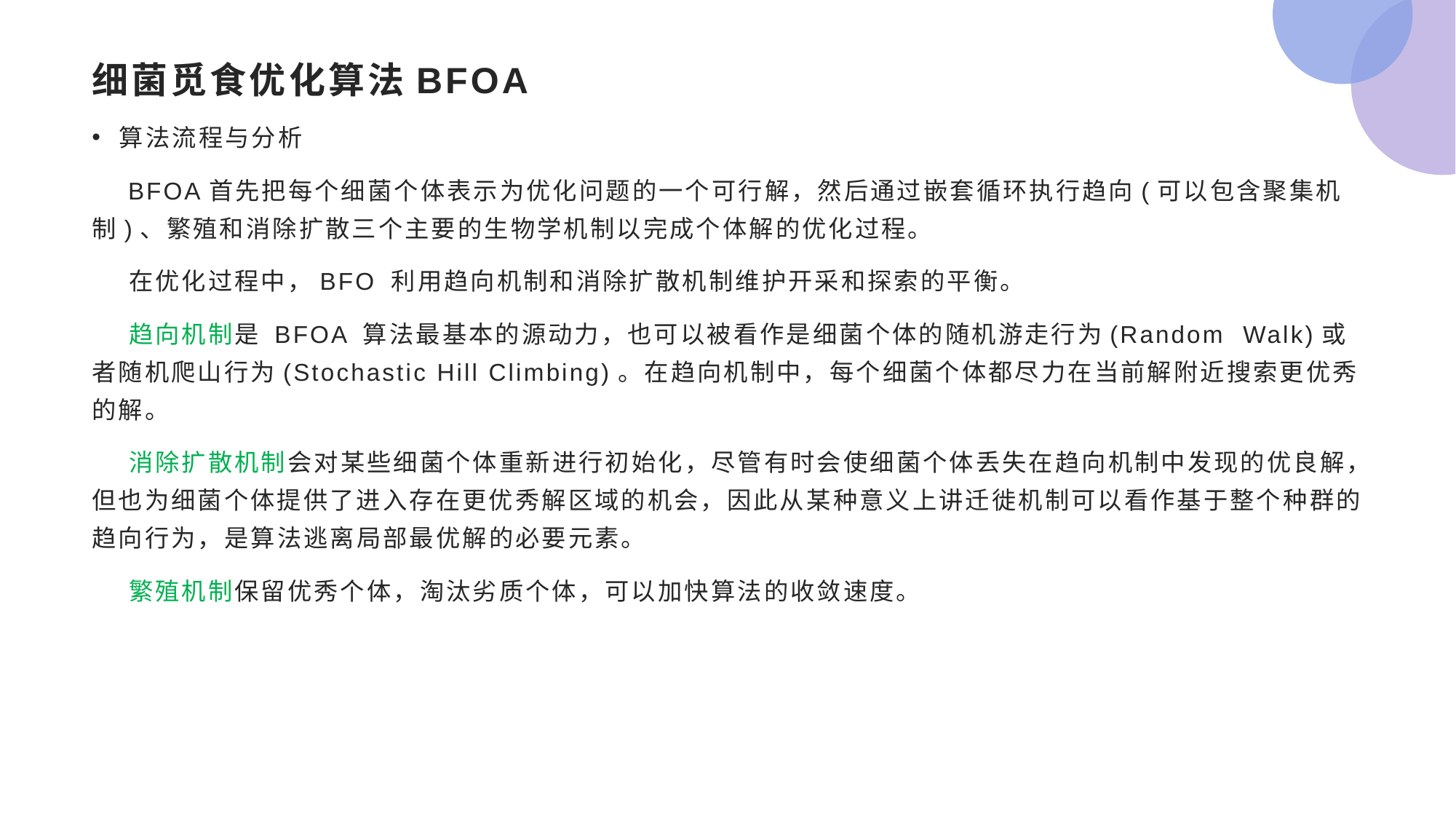

# 细菌觅食优化算法BFOA
算法流程与分析
    BFOA首先把每个细菌个体表示为优化问题的一个可行解，然后通过嵌套循环执行趋向(可以包含聚集机制)、繁殖和消除扩散三个主要的生物学机制以完成个体解的优化过程。
    在优化过程中，BFO 利用趋向机制和消除扩散机制维护开采和探索的平衡。
    趋向机制是 BFOA 算法最基本的源动力，也可以被看作是细菌个体的随机游走行为(Random  Walk)或者随机爬山行为(Stochastic Hill Climbing)。在趋向机制中，每个细菌个体都尽力在当前解附近搜索更优秀的解。
    消除扩散机制会对某些细菌个体重新进行初始化，尽管有时会使细菌个体丢失在趋向机制中发现的优良解，但也为细菌个体提供了进入存在更优秀解区域的机会，因此从某种意义上讲迁徙机制可以看作基于整个种群的趋向行为，是算法逃离局部最优解的必要元素。
    繁殖机制保留优秀个体，淘汰劣质个体，可以加快算法的收敛速度。